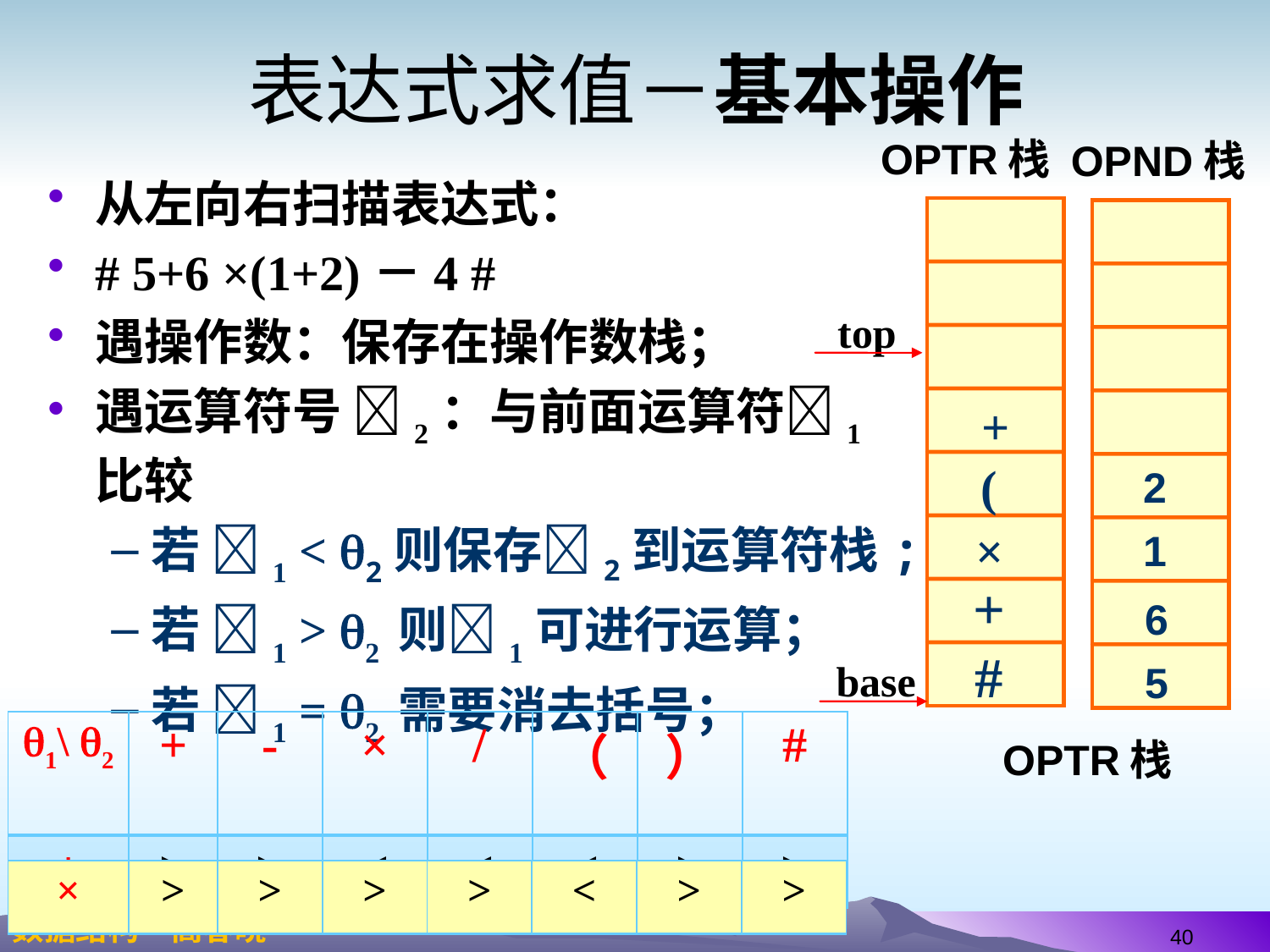

# 表达式求值－基本操作
OPTR栈

top

+
(
×
+
#
base

OPND栈

2
1
6
5
从左向右扫描表达式：
# 5+6 ×(1+2)－4 #
遇操作数：保存在操作数栈；
遇运算符号 θ2：与前面运算符θ1比较
若 θ1 < θ2则保存θ2到运算符栈;
若 θ1 > θ2 则θ1可进行运算；
若 θ1 = θ2 需要消去括号；
| θ1\ θ2 | + | - | × | / | （ | ） | # |
| --- | --- | --- | --- | --- | --- | --- | --- |
| + | > | > | < | < | < | > | > |
OPTR栈
| × | > | > | > | > | < | > | > |
| --- | --- | --- | --- | --- | --- | --- | --- |
40